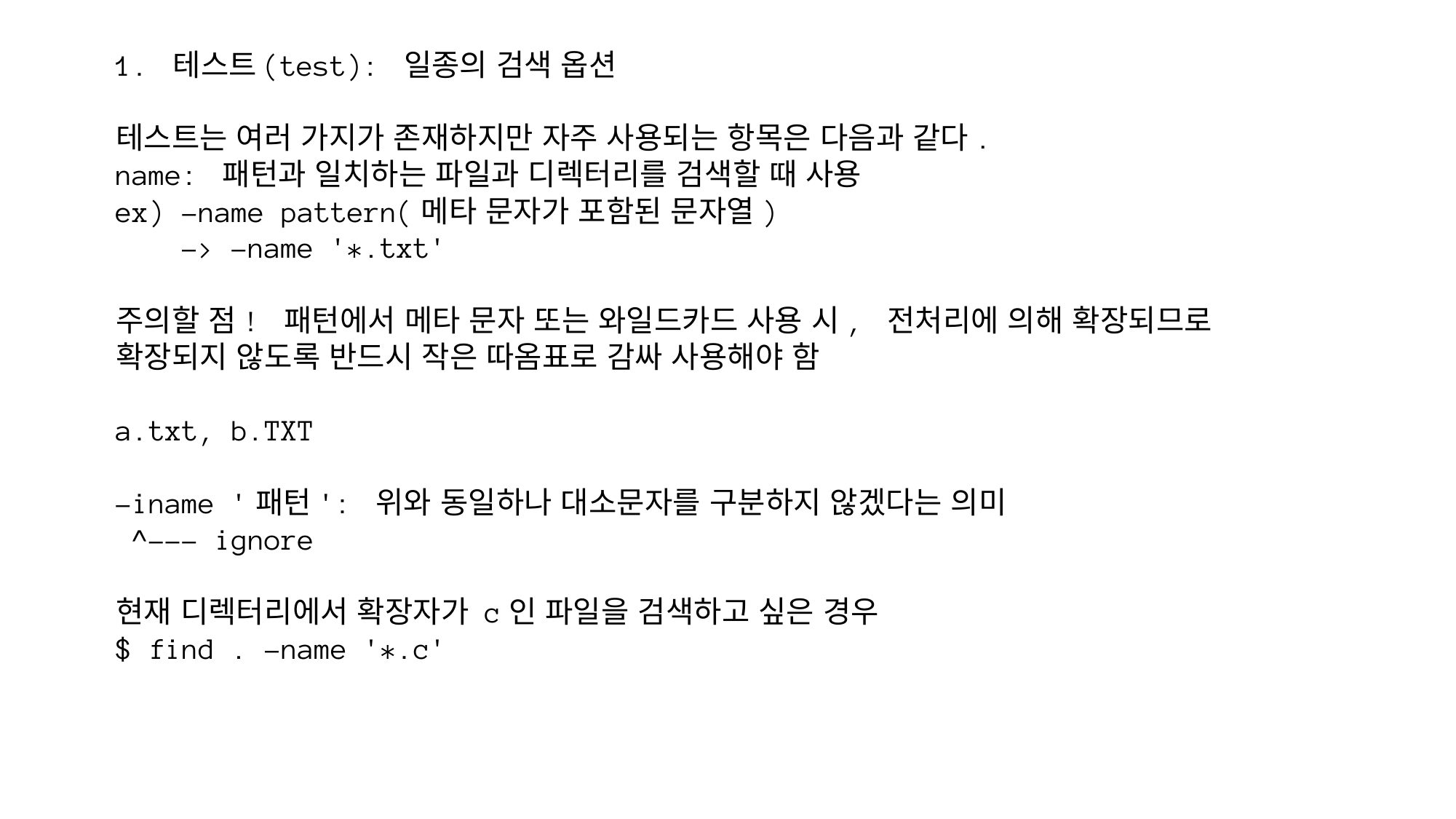

1. 테스트(test): 일종의 검색 옵션

테스트는 여러 가지가 존재하지만 자주 사용되는 항목은 다음과 같다.
name: 패턴과 일치하는 파일과 디렉터리를 검색할 때 사용
ex) -name pattern(메타 문자가 포함된 문자열)
    -> -name '*.txt'

주의할 점! 패턴에서 메타 문자 또는 와일드카드 사용 시, 전처리에 의해 확장되므로
확장되지 않도록 반드시 작은 따옴표로 감싸 사용해야 함

a.txt, b.TXT

-iname '패턴': 위와 동일하나 대소문자를 구분하지 않겠다는 의미
 ^--- ignore

현재 디렉터리에서 확장자가 c인 파일을 검색하고 싶은 경우
$ find . -name '*.c'